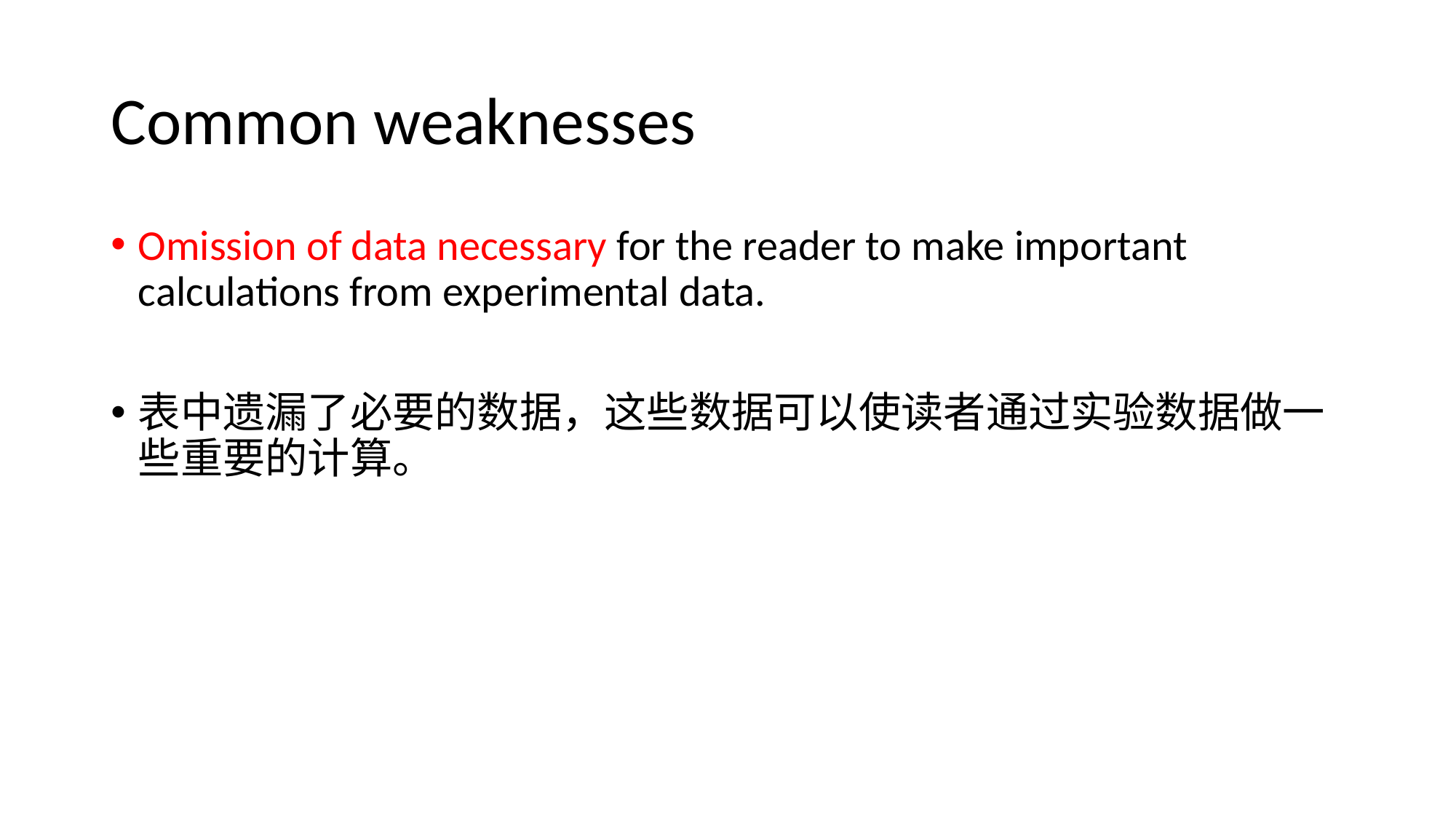

# Common weaknesses
Omission of data necessary for the reader to make important calculations from experimental data.

表中遗漏了必要的数据，这些数据可以使读者通过实验数据做一些重要的计算。